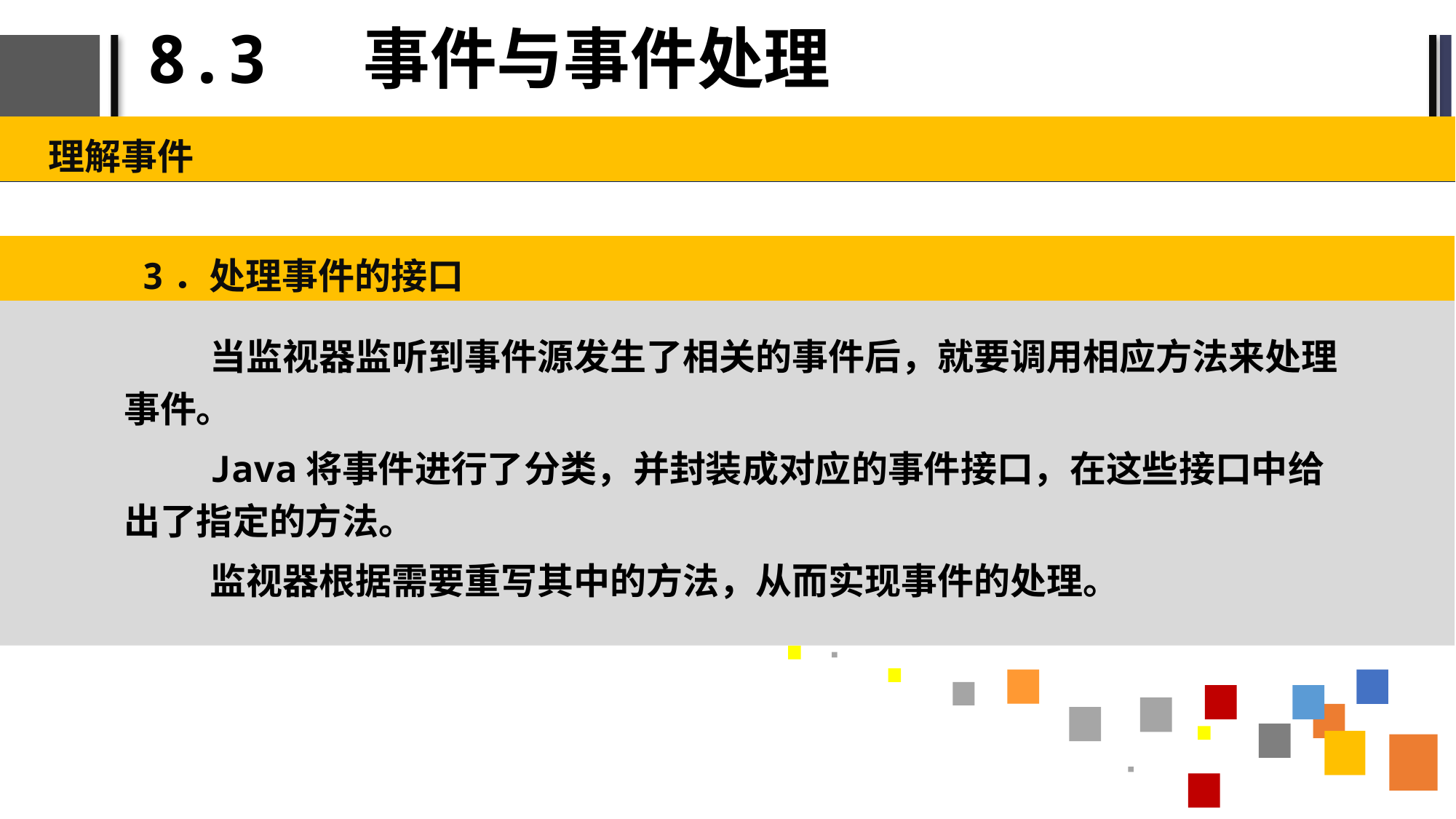

# 8.3  事件与事件处理

理解事件

3．处理事件的接口

当监视器监听到事件源发生了相关的事件后，就要调用相应方法来处理事件。
Java将事件进行了分类，并封装成对应的事件接口，在这些接口中给出了指定的方法。
监视器根据需要重写其中的方法，从而实现事件的处理。